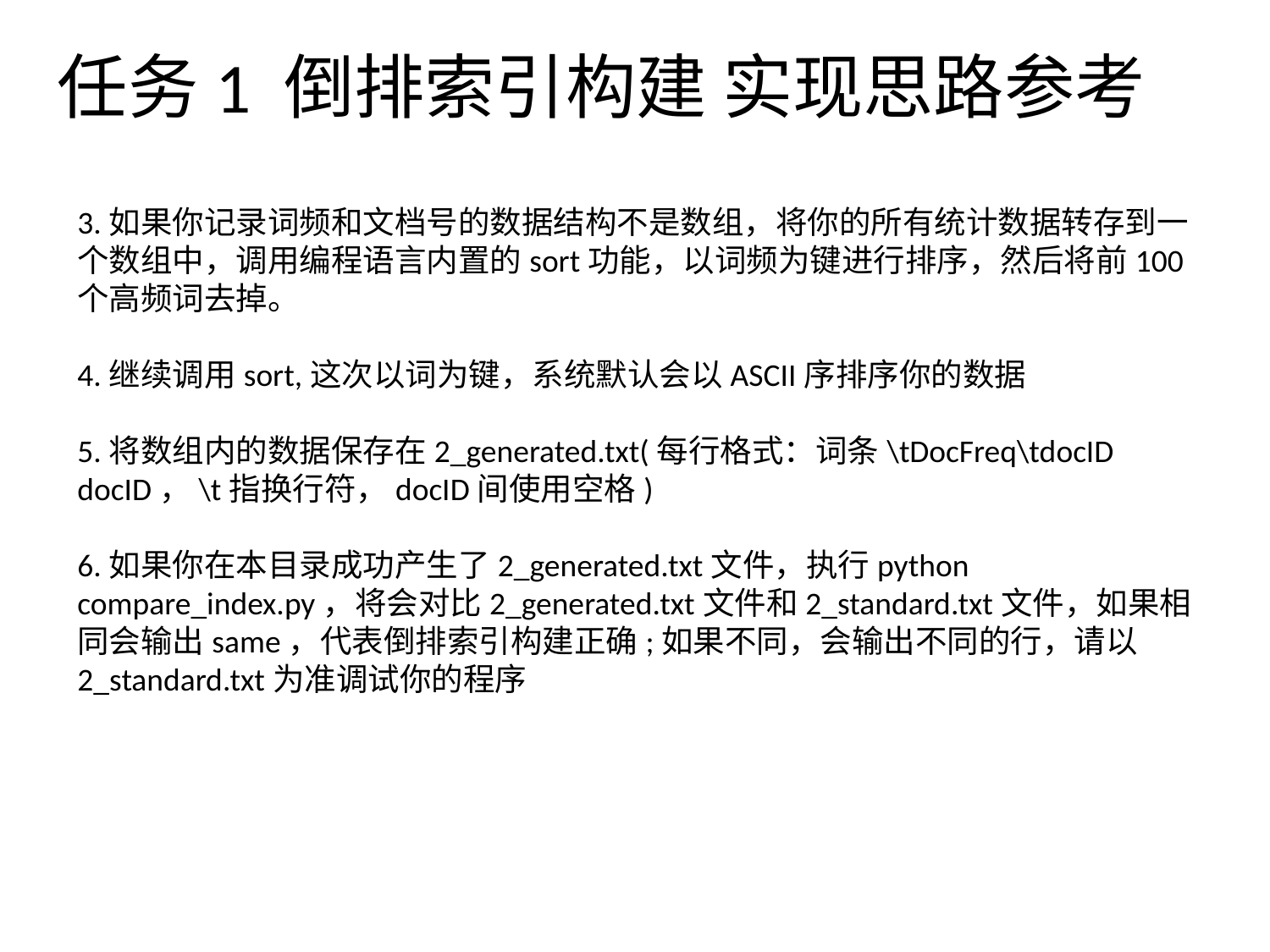

任务1 倒排索引构建 实现思路参考
3.如果你记录词频和文档号的数据结构不是数组，将你的所有统计数据转存到一个数组中，调用编程语言内置的sort功能，以词频为键进行排序，然后将前100个高频词去掉。

4.继续调用sort,这次以词为键，系统默认会以ASCII序排序你的数据

5.将数组内的数据保存在2_generated.txt(每行格式：词条\tDocFreq\tdocID docID，\t指换行符，docID间使用空格)

6.如果你在本目录成功产生了2_generated.txt文件，执行python compare_index.py，将会对比2_generated.txt文件和2_standard.txt文件，如果相同会输出same，代表倒排索引构建正确;如果不同，会输出不同的行，请以2_standard.txt为准调试你的程序